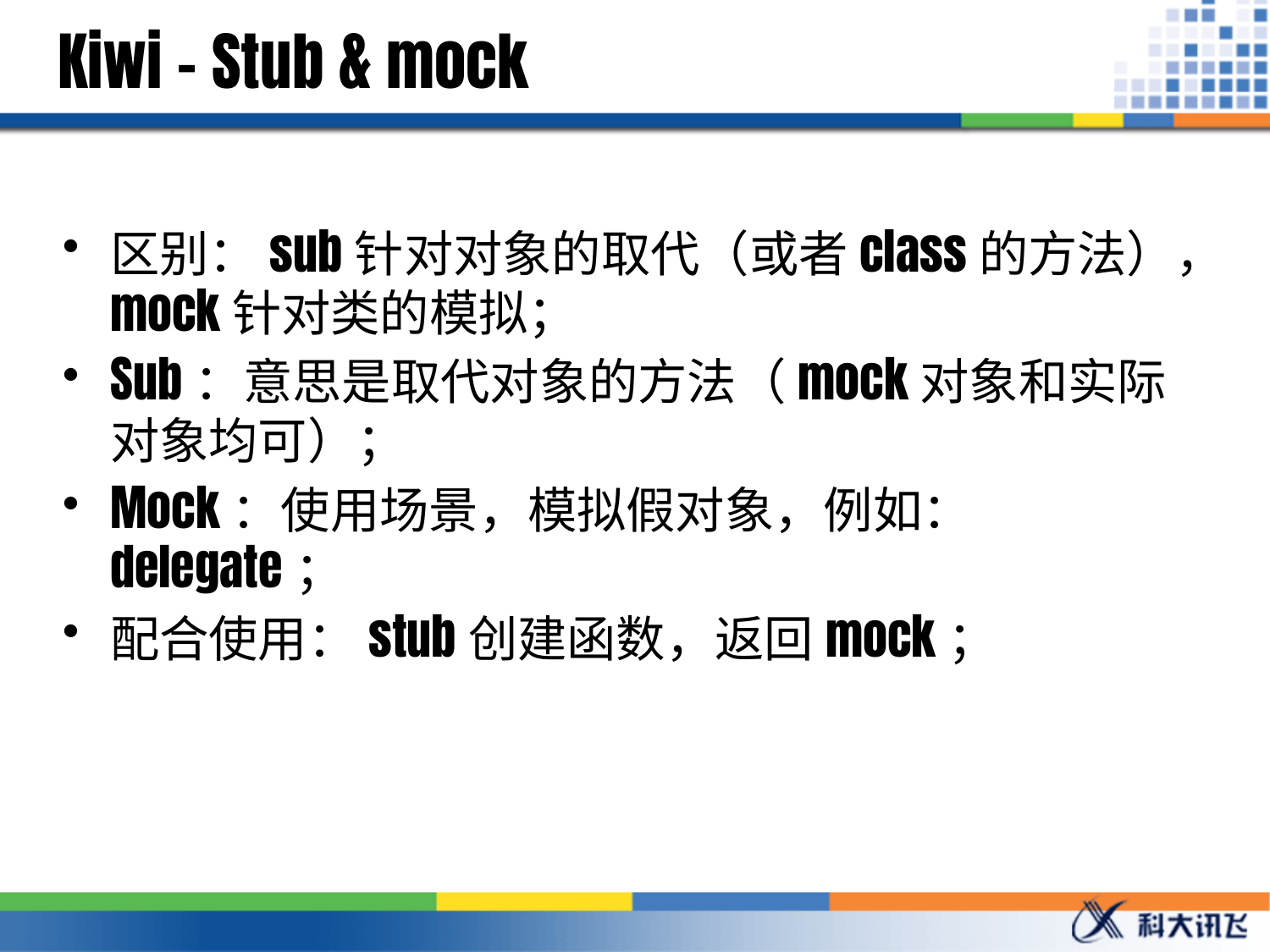

# Kiwi - Stub & mock
区别：sub针对对象的取代（或者class的方法），mock针对类的模拟；
Sub：意思是取代对象的方法（mock对象和实际对象均可）；
Mock：使用场景，模拟假对象，例如：delegate；
配合使用：stub创建函数，返回mock；